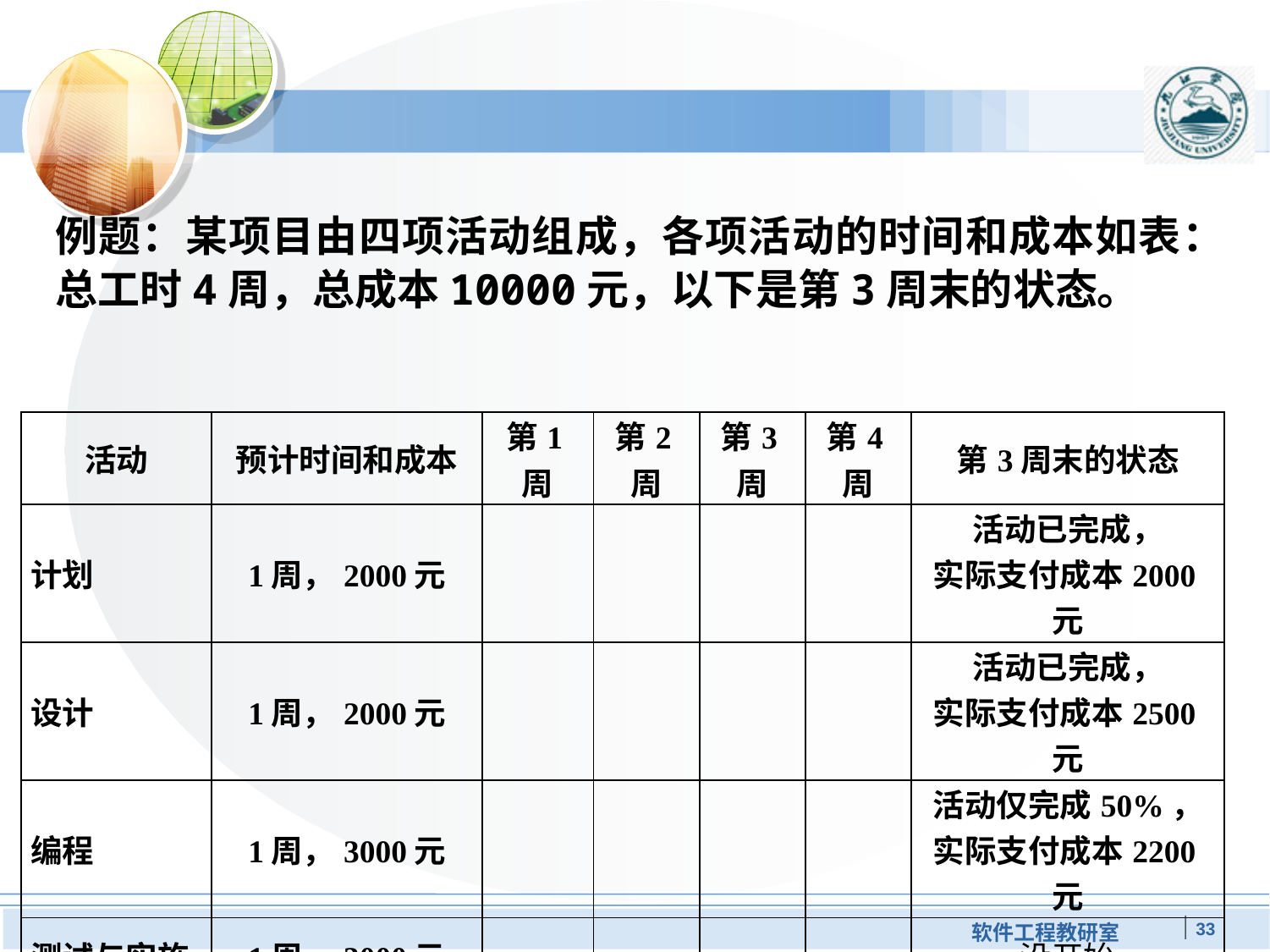

#
例题：某项目由四项活动组成，各项活动的时间和成本如表：总工时4周，总成本10000元，以下是第3周末的状态。

| 活动 | 预计时间和成本 | 第1周 | 第2周 | 第3周 | 第4周 | 第3周末的状态 |
| --- | --- | --- | --- | --- | --- | --- |
| 计划 | 1周，2000元 |  |  |  |  | 活动已完成， 实际支付成本2000元 |
| 设计 | 1周，2000元 |  |  |  |  | 活动已完成， 实际支付成本2500元 |
| 编程 | 1周，3000元 |  |  |  |  | 活动仅完成50%， 实际支付成本2200元 |
| 测试与实施 | 1周，3000元 |  |  |  |  | 没开始 |